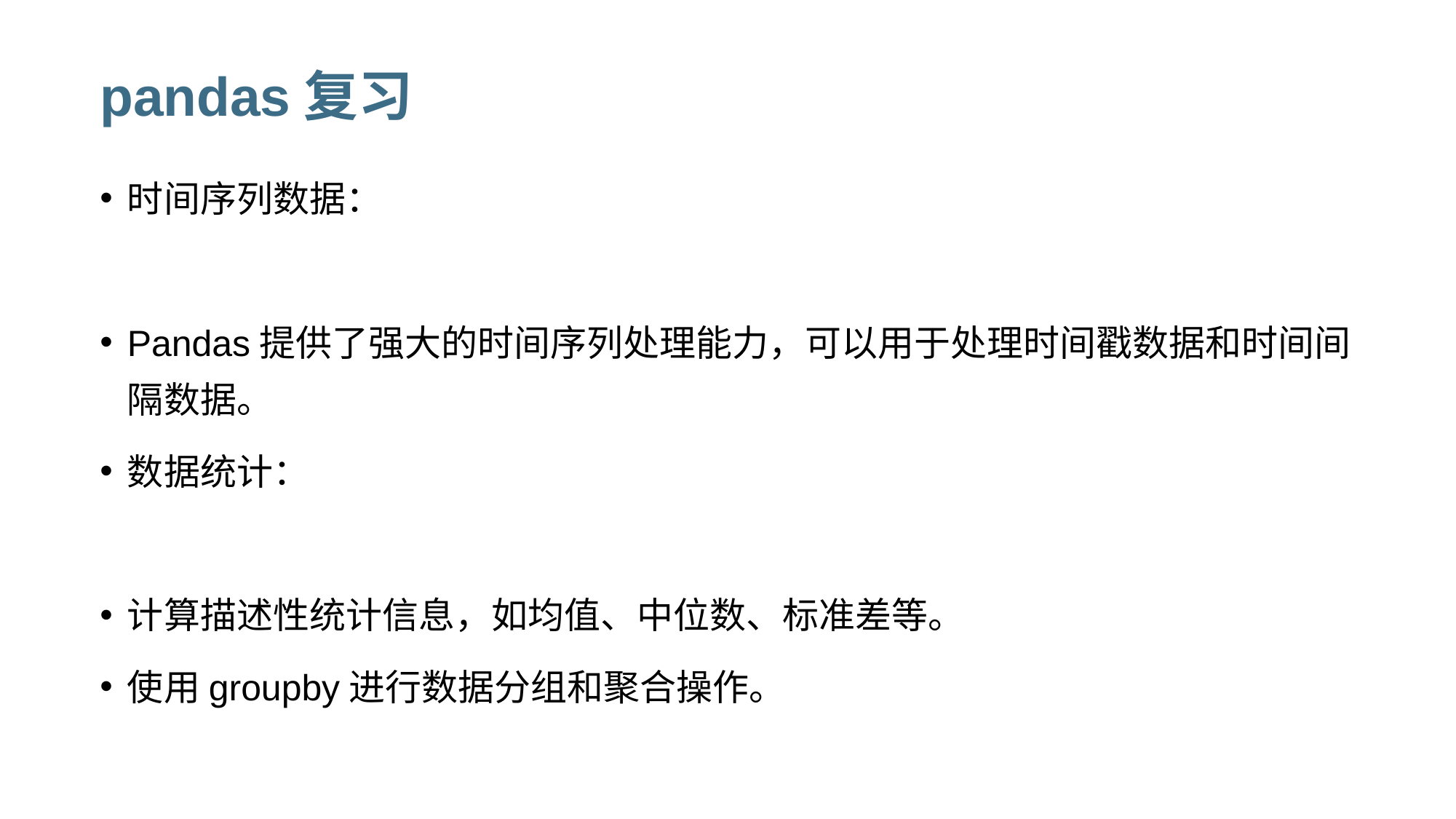

# pandas复习
时间序列数据：

Pandas提供了强大的时间序列处理能力，可以用于处理时间戳数据和时间间隔数据。
数据统计：

计算描述性统计信息，如均值、中位数、标准差等。
使用groupby进行数据分组和聚合操作。